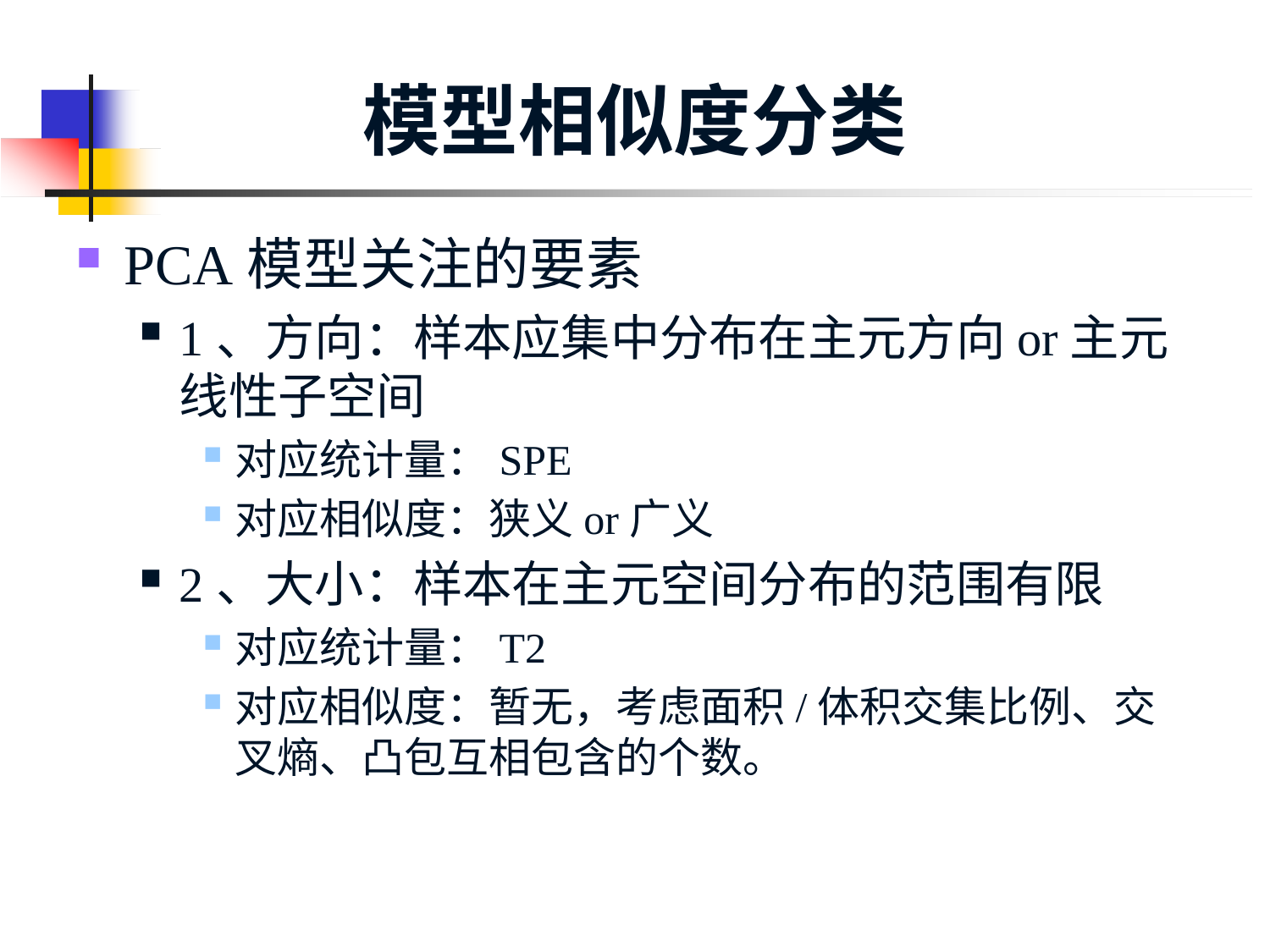

# 模型相似度分类
PCA模型关注的要素
1、方向：样本应集中分布在主元方向or主元线性子空间
对应统计量：SPE
对应相似度：狭义or广义
2、大小：样本在主元空间分布的范围有限
对应统计量：T2
对应相似度：暂无，考虑面积/体积交集比例、交叉熵、凸包互相包含的个数。